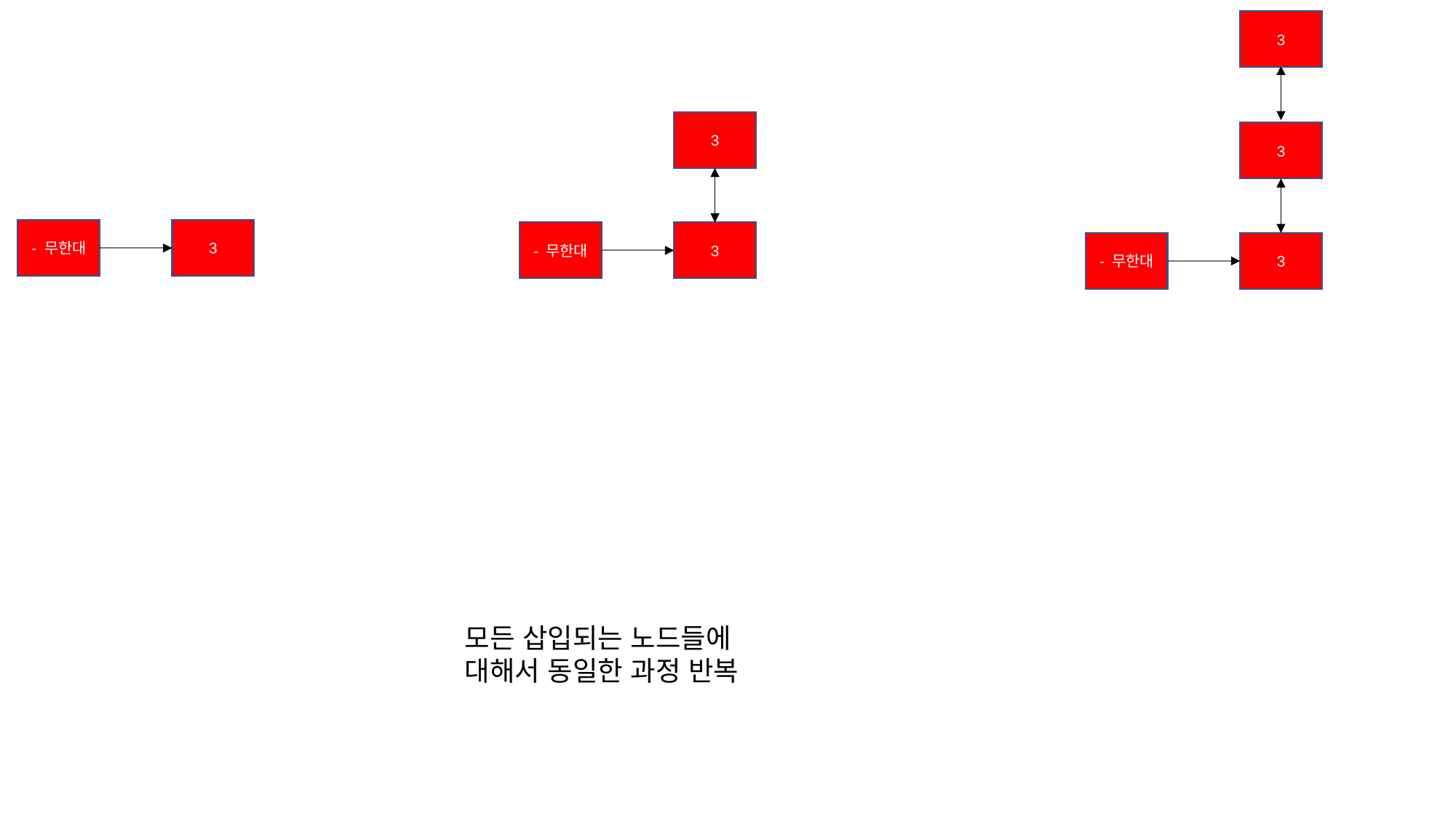

3
3
3
3
- 무한대
3
- 무한대
3
- 무한대
모든 삽입되는 노드들에 대해서 동일한 과정 반복